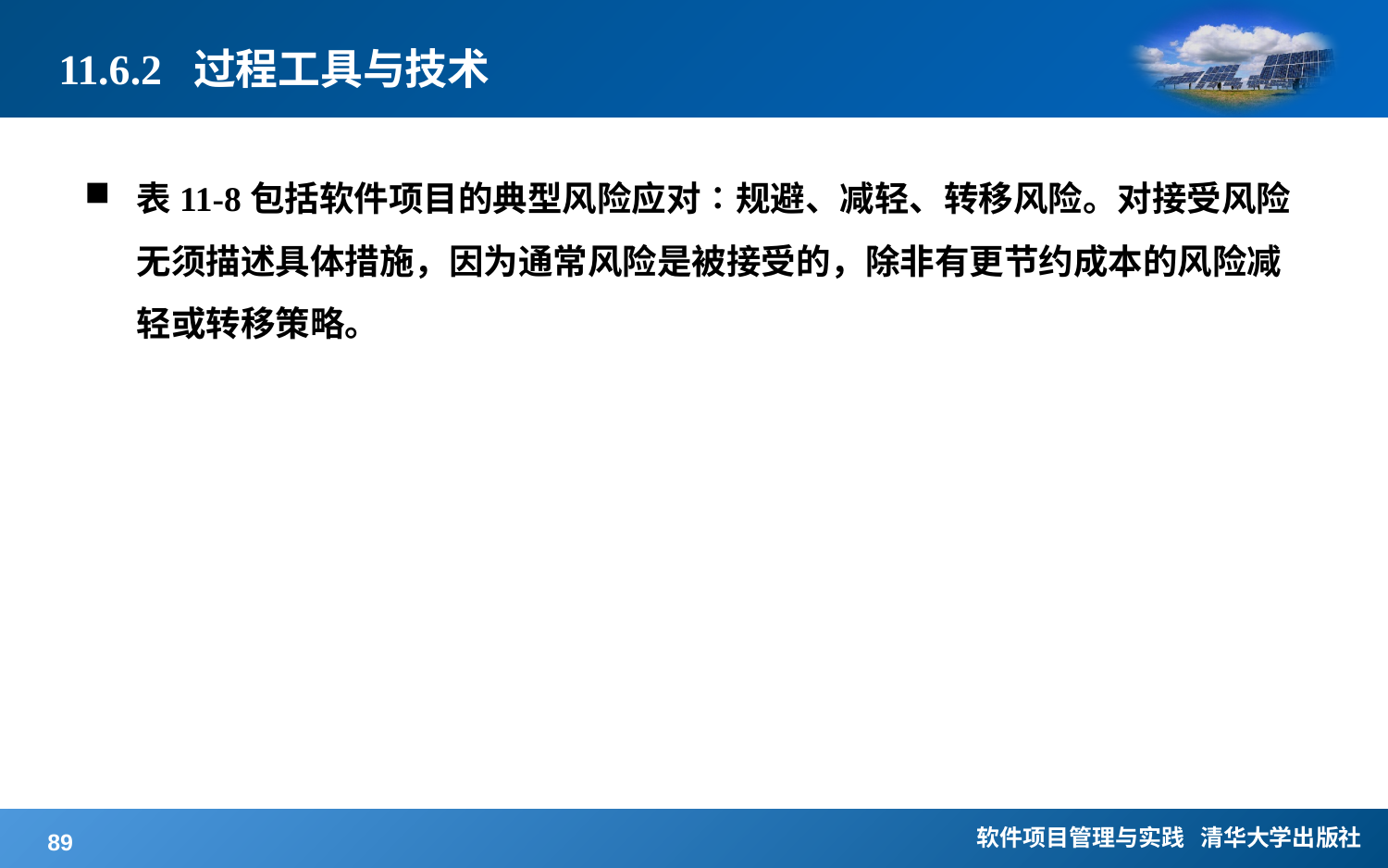

# 11.6.2  过程工具与技术
表11-8包括软件项目的典型风险应对∶规避、减轻、转移风险。对接受风险无须描述具体措施，因为通常风险是被接受的，除非有更节约成本的风险减轻或转移策略。